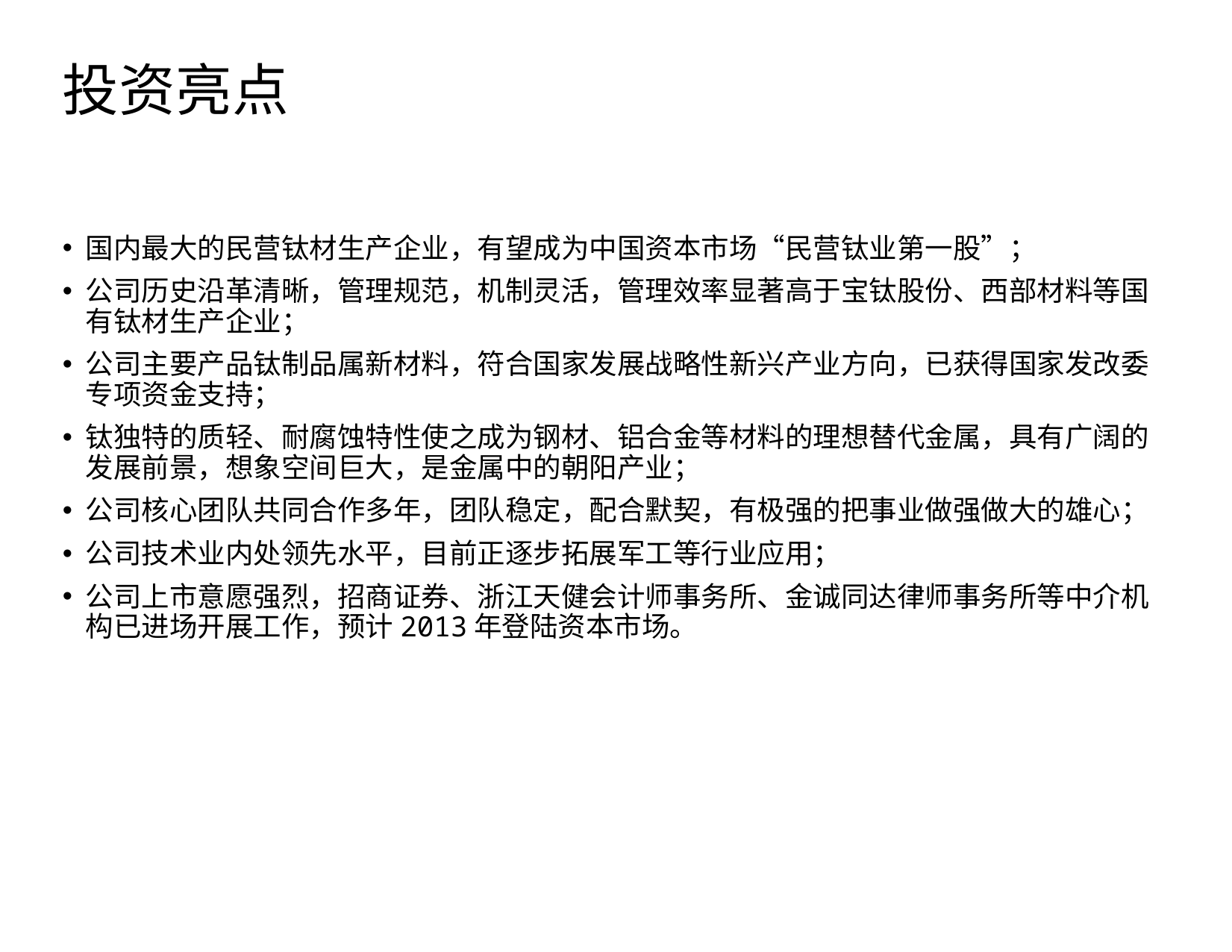

# 投资亮点

国内最大的民营钛材生产企业，有望成为中国资本市场“民营钛业第一股”；
公司历史沿革清晰，管理规范，机制灵活，管理效率显著高于宝钛股份、西部材料等国有钛材生产企业；
公司主要产品钛制品属新材料，符合国家发展战略性新兴产业方向，已获得国家发改委专项资金支持；
钛独特的质轻、耐腐蚀特性使之成为钢材、铝合金等材料的理想替代金属，具有广阔的发展前景，想象空间巨大，是金属中的朝阳产业；
公司核心团队共同合作多年，团队稳定，配合默契，有极强的把事业做强做大的雄心；
公司技术业内处领先水平，目前正逐步拓展军工等行业应用；
公司上市意愿强烈，招商证券、浙江天健会计师事务所、金诚同达律师事务所等中介机构已进场开展工作，预计2013年登陆资本市场。